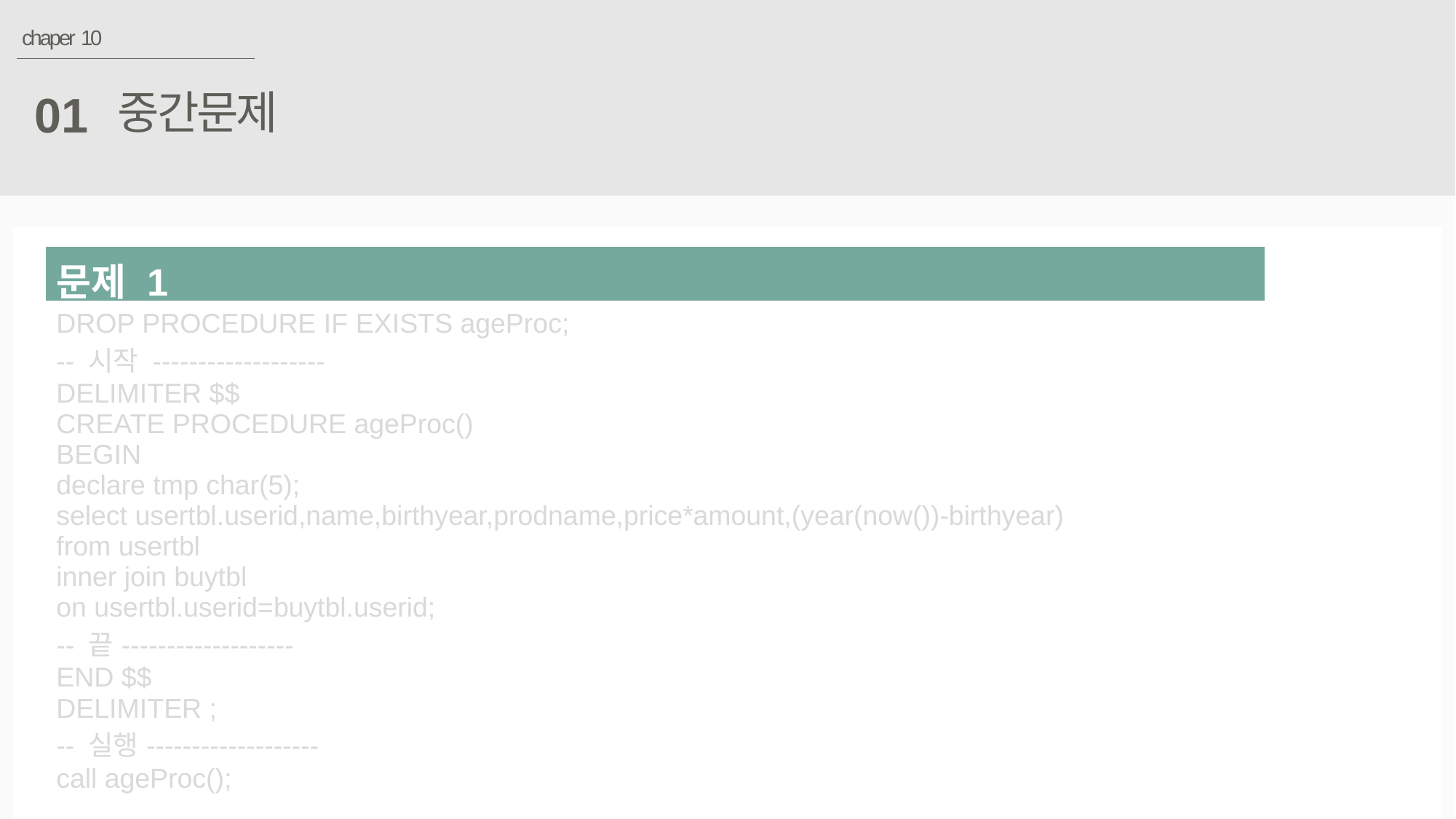

chaper  10
중간문제
01

| 문제 1 |
| --- |
| DROP PROCEDURE IF EXISTS ageProc; -- 시작 ------------------- DELIMITER $$ CREATE PROCEDURE ageProc() BEGIN declare tmp char(5); select usertbl.userid,name,birthyear,prodname,price\*amount,(year(now())-birthyear) from usertbl inner join buytbl on usertbl.userid=buytbl.userid; -- 끝------------------- END $$ DELIMITER ; -- 실행------------------- call ageProc(); |